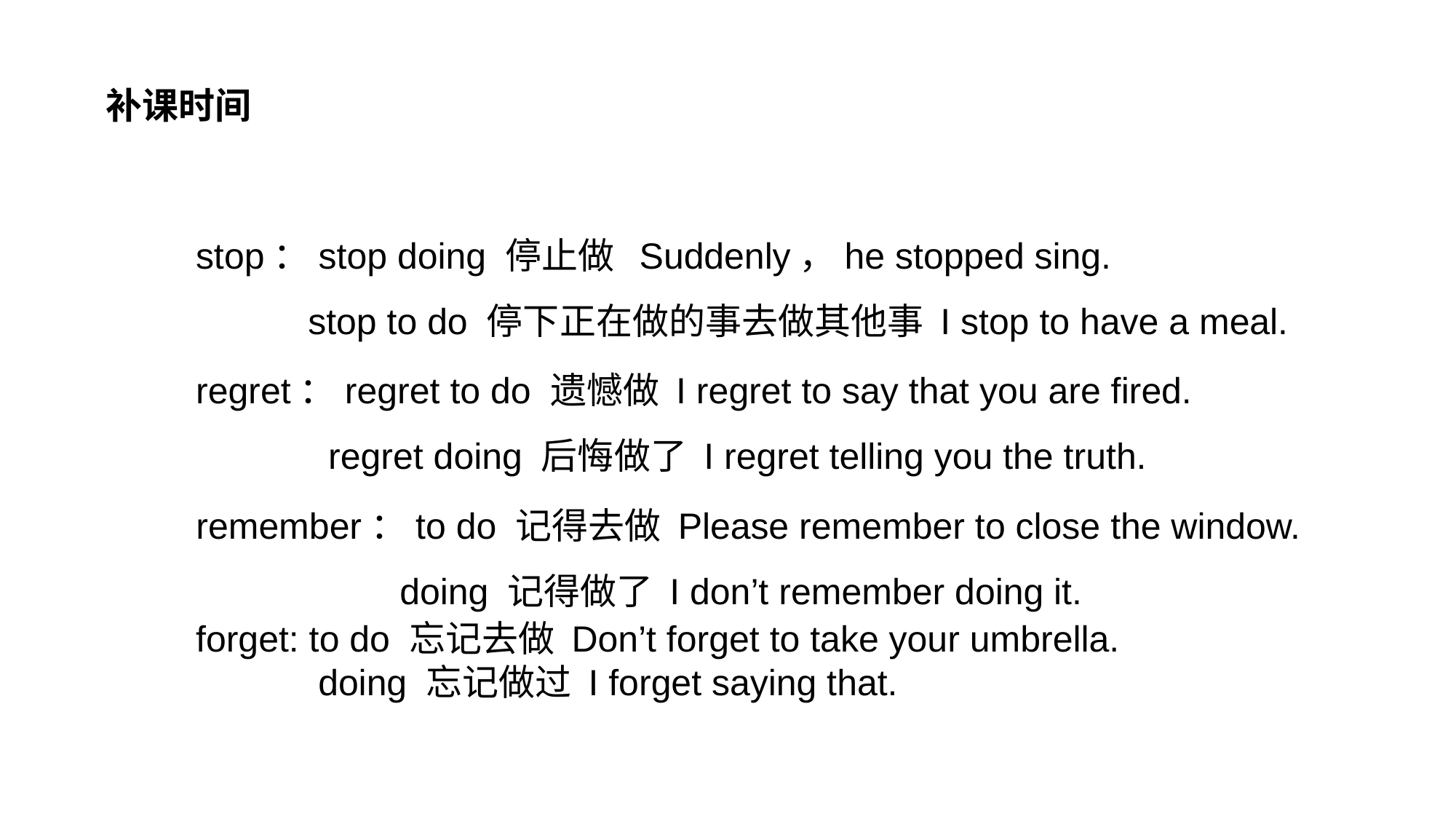

补课时间
stop：stop doing 停止做  Suddenly，he stopped sing.
           stop to do 停下正在做的事去做其他事 I stop to have a meal.
regret：regret to do 遗憾做 I regret to say that you are fired.
             regret doing 后悔做了 I regret telling you the truth.
remember：to do 记得去做 Please remember to close the window.
                    doing 记得做了 I don’t remember doing it.
forget: to do 忘记去做 Don’t forget to take your umbrella.
            doing 忘记做过 I forget saying that.